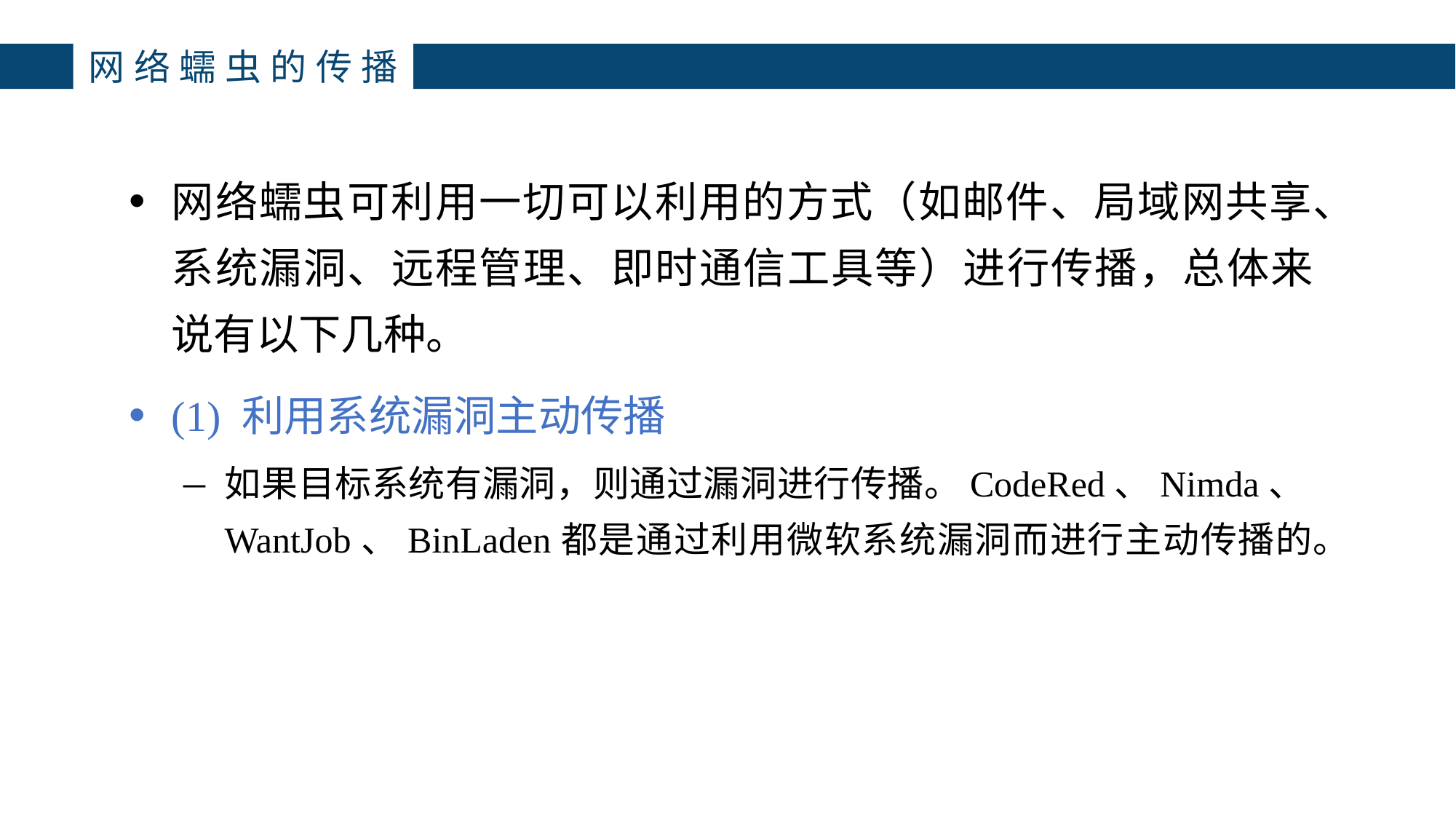

网络蠕虫的传播

网络蠕虫可利用一切可以利用的方式（如邮件、局域网共享、系统漏洞、远程管理、即时通信工具等）进行传播，总体来说有以下几种。
(1) 利用系统漏洞主动传播
如果目标系统有漏洞，则通过漏洞进行传播。CodeRed、Nimda、WantJob、BinLaden都是通过利用微软系统漏洞而进行主动传播的。